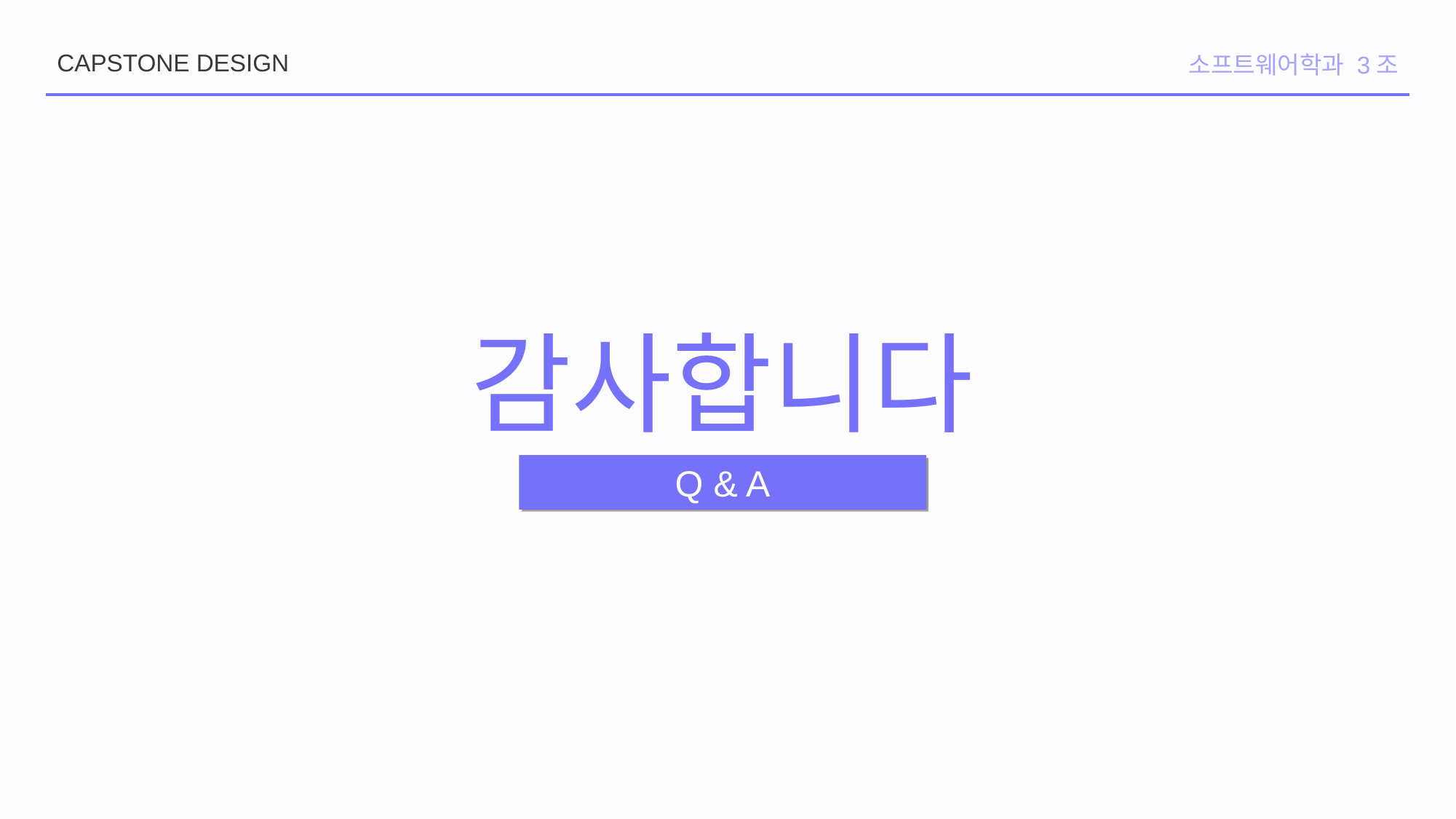

# CAPSTONE DESIGN
소프트웨어학과 3조
감사합니다
Q & A